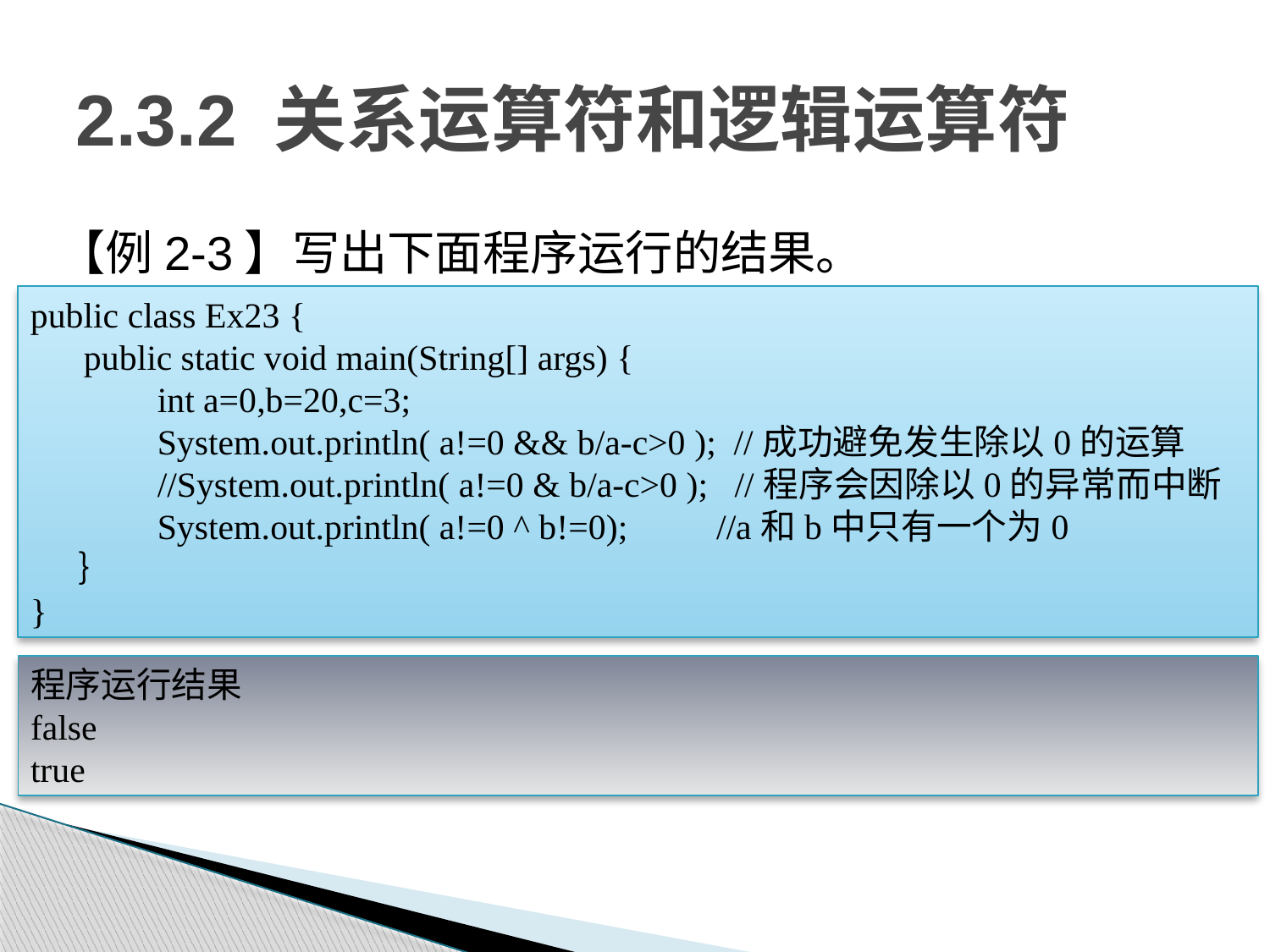

# 2.3.2 关系运算符和逻辑运算符
【例2-3】写出下面程序运行的结果。

public class Ex23 {
      public static void main(String[] args) {
	int a=0,b=20,c=3;
	System.out.println( a!=0 && b/a-c>0 );  //成功避免发生除以0的运算
	//System.out.println( a!=0 & b/a-c>0 );   //程序会因除以0的异常而中断
	System.out.println( a!=0 ^ b!=0);          //a和b中只有一个为0
     ｝
}
程序运行结果
false
true